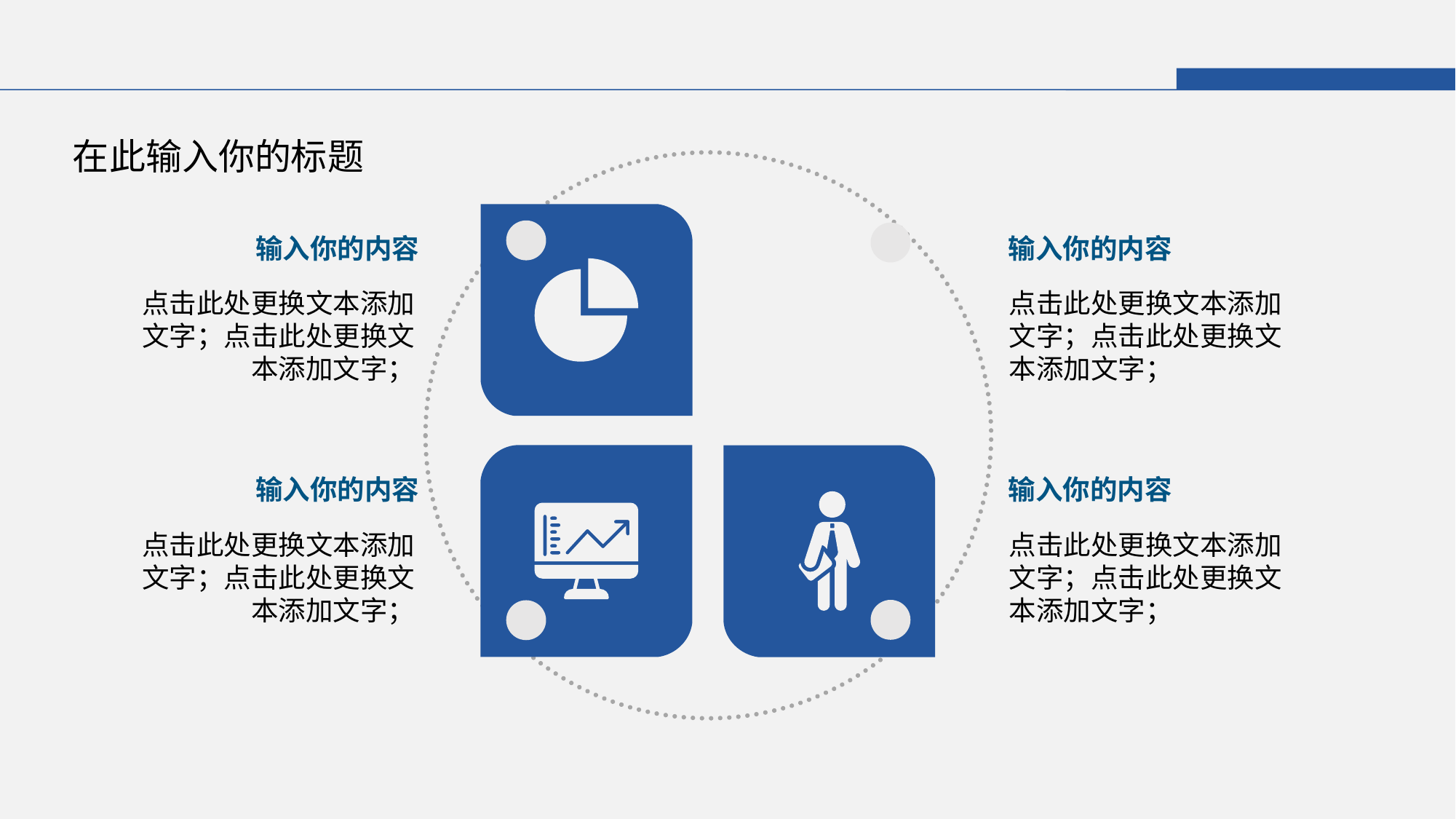

在此输入你的标题

输入你的内容
输入你的内容

点击此处更换文本添加文字；点击此处更换文本添加文字；
点击此处更换文本添加文字；点击此处更换文本添加文字；

输入你的内容
输入你的内容

点击此处更换文本添加文字；点击此处更换文本添加文字；
点击此处更换文本添加文字；点击此处更换文本添加文字；